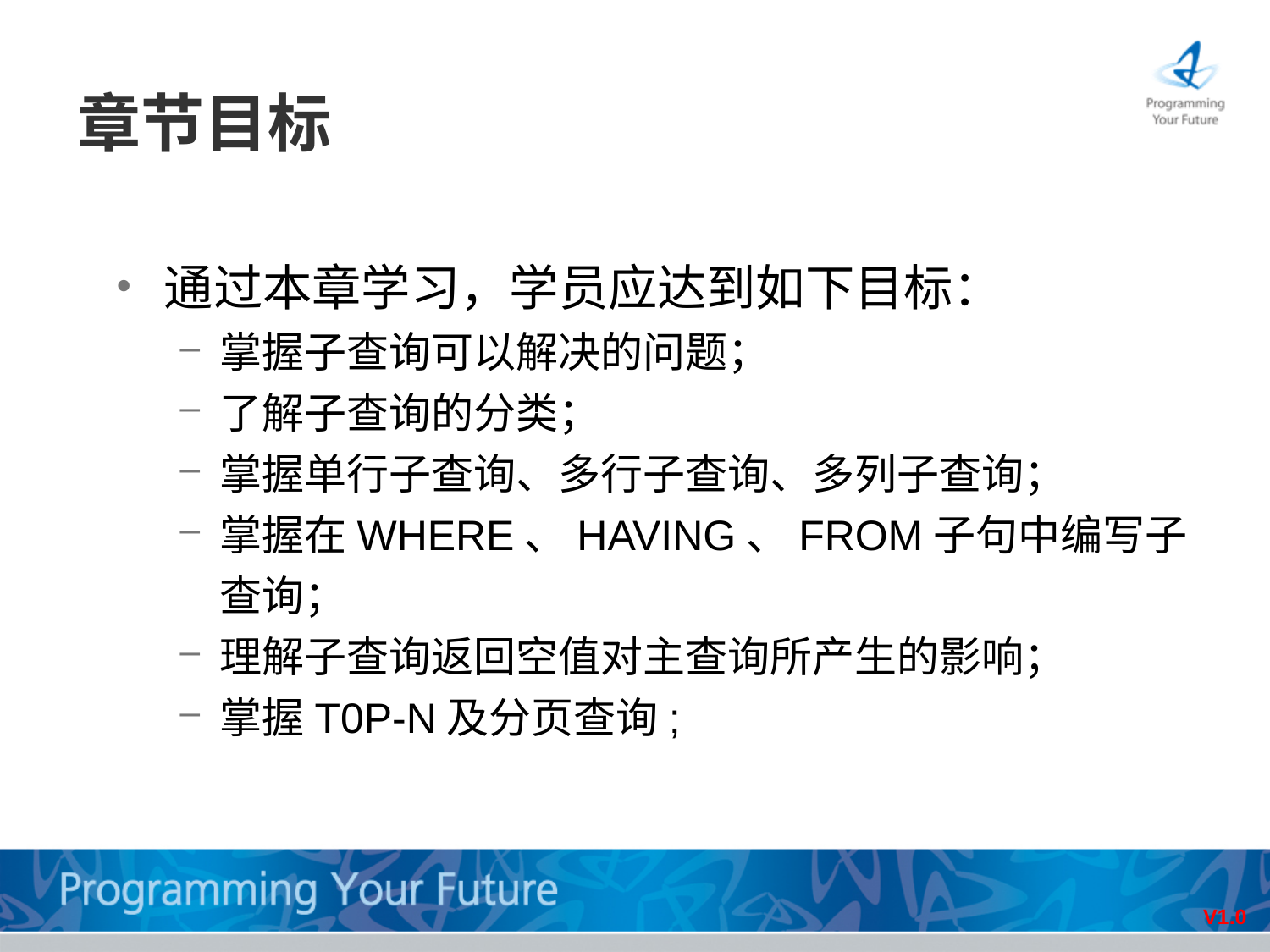

章节目标
通过本章学习，学员应达到如下目标：
掌握子查询可以解决的问题；
了解子查询的分类；
掌握单行子查询、多行子查询、多列子查询；
掌握在WHERE、HAVING、FROM子句中编写子查询；
理解子查询返回空值对主查询所产生的影响；
掌握T0P-N及分页查询;